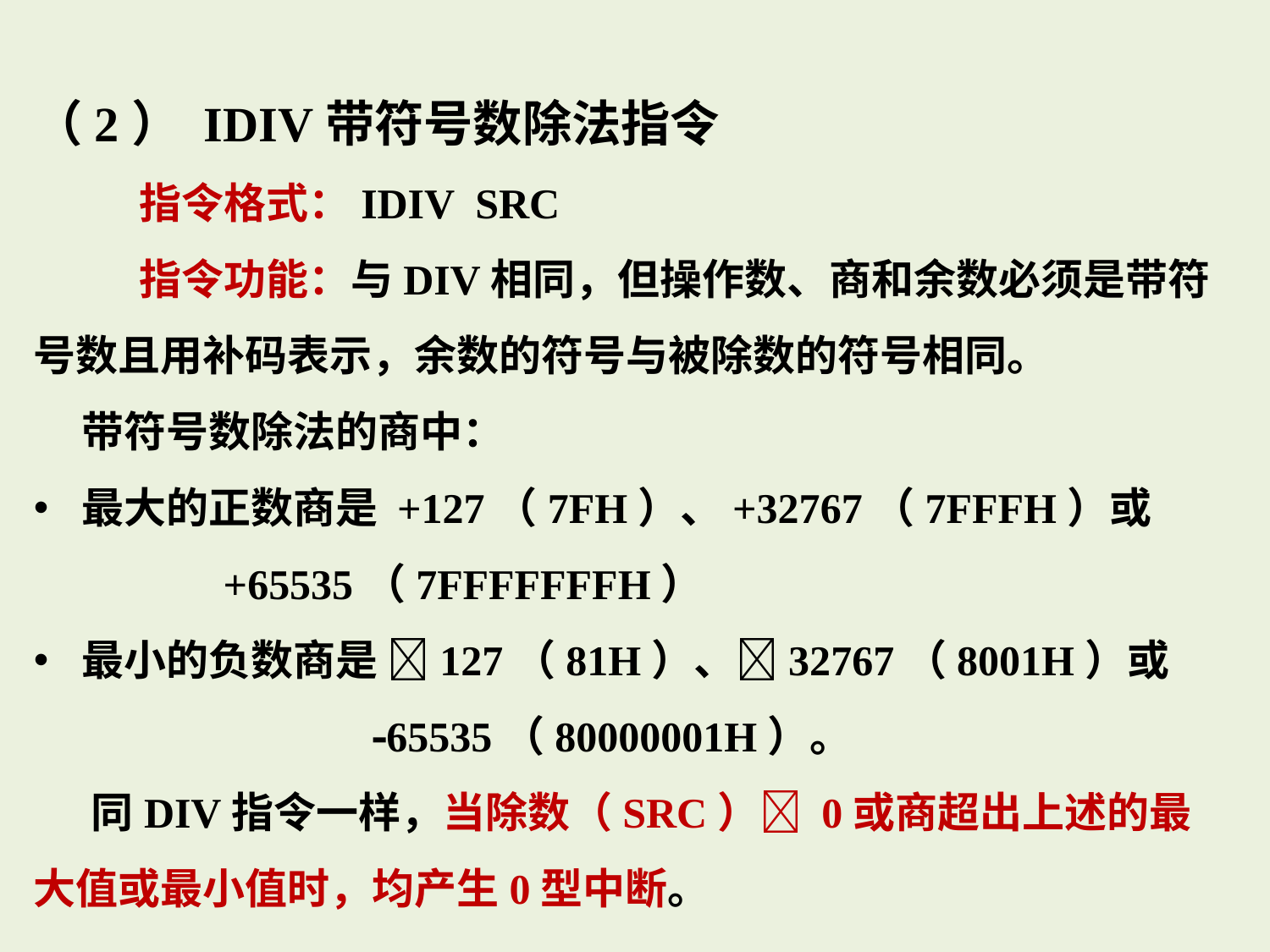

（2） IDIV带符号数除法指令
          指令格式：IDIV  SRC
          指令功能：与DIV相同，但操作数、商和余数必须是带符号数且用补码表示，余数的符号与被除数的符号相同。
    带符号数除法的商中：
最大的正数商是 +127（7FH）、+32767（7FFFH）或
                +65535（7FFFFFFFH）
最小的负数商是 −127（81H）、−32767（8001H）或
                                −65535（80000001H）。
     同DIV指令一样，当除数（SRC）= 0或商超出上述的最大值或最小值时，均产生0型中断。
156